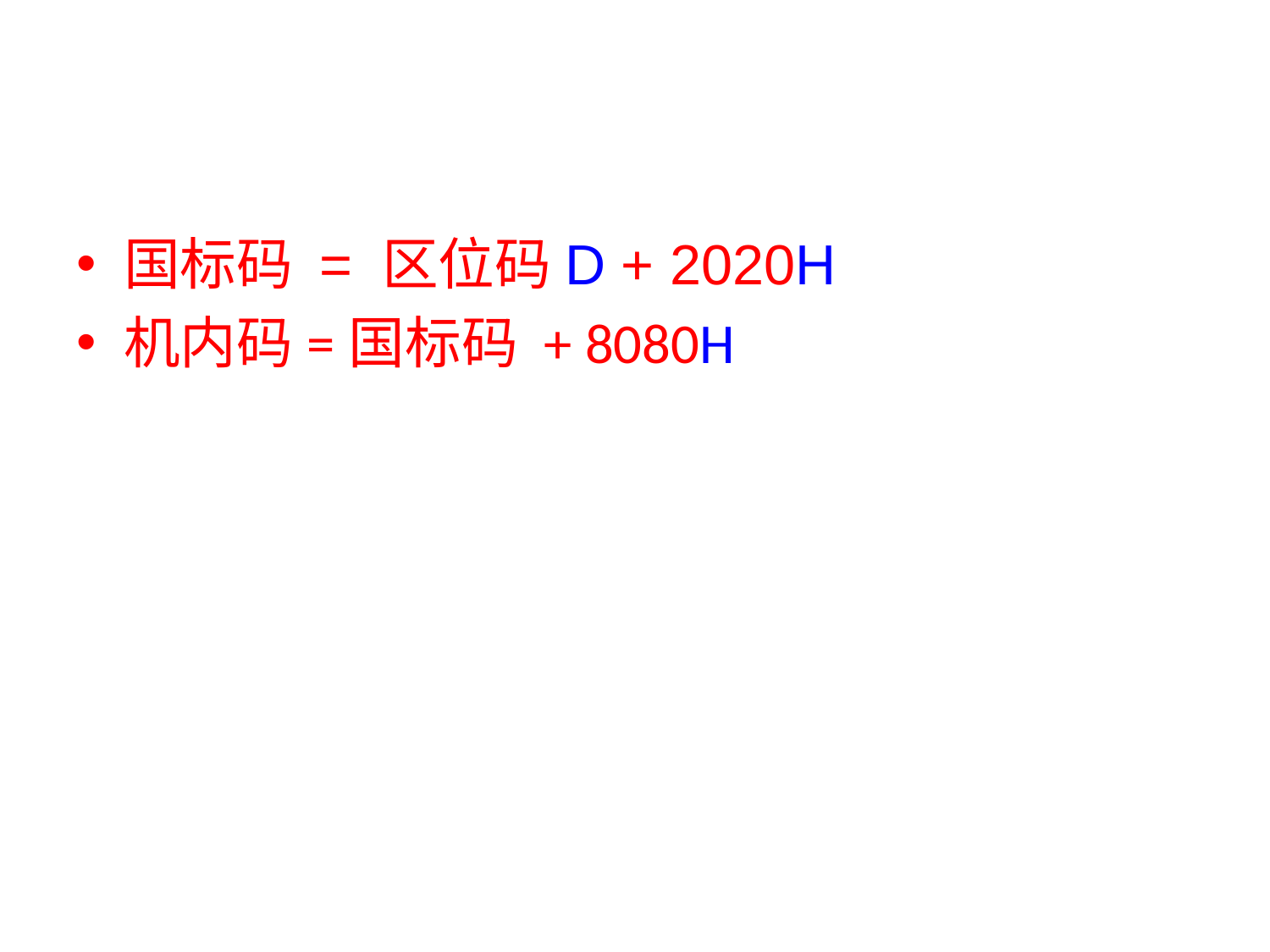

#
国标码 = 区位码D + 2020H
机内码=国标码 + 8080H